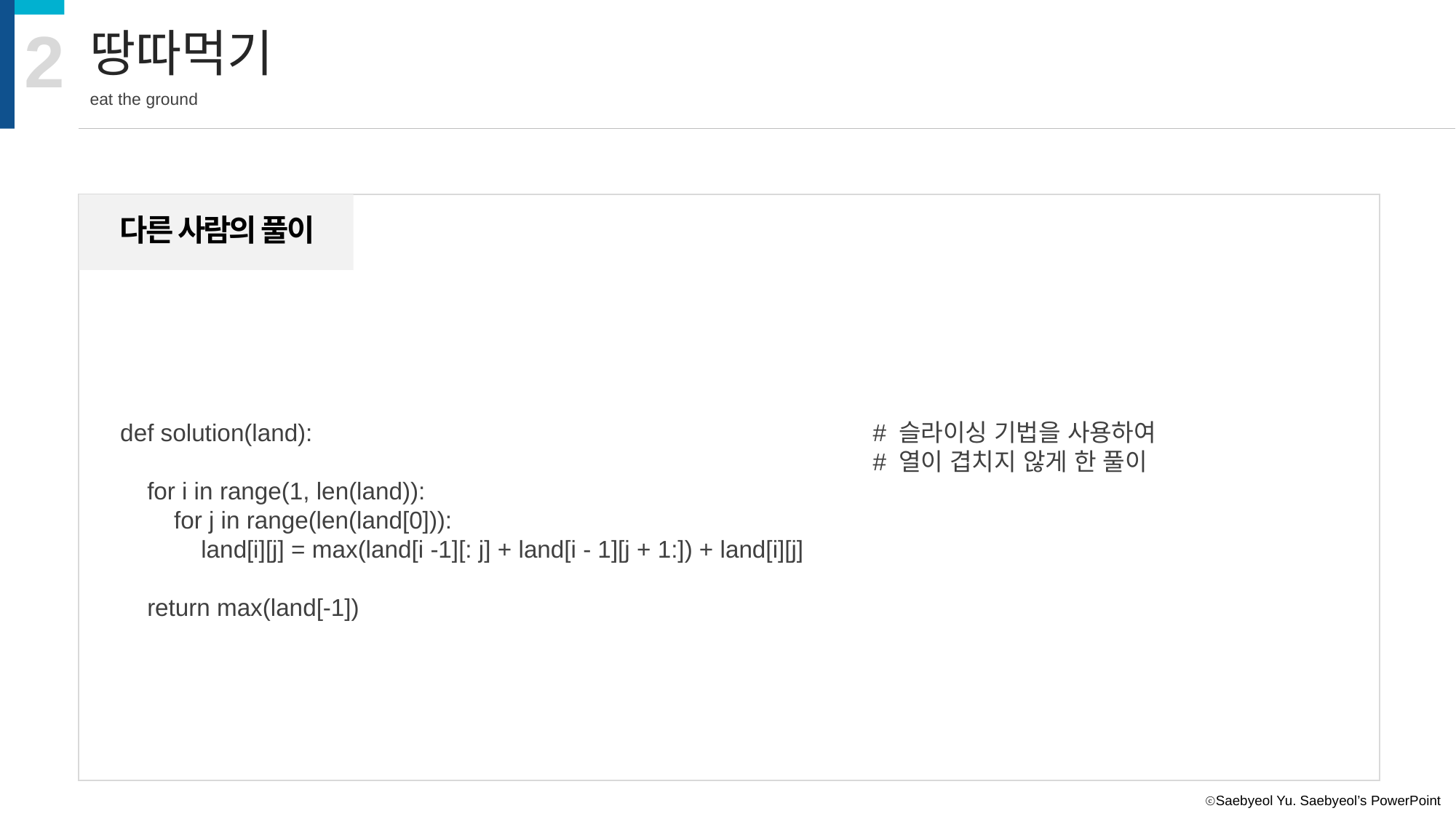

2
땅따먹기
eat the ground

다른 사람의 풀이
def solution(land):

    for i in range(1, len(land)):
        for j in range(len(land[0])):
            land[i][j] = max(land[i -1][: j] + land[i - 1][j + 1:]) + land[i][j]

    return max(land[-1])
# 슬라이싱 기법을 사용하여
# 열이 겹치지 않게 한 풀이